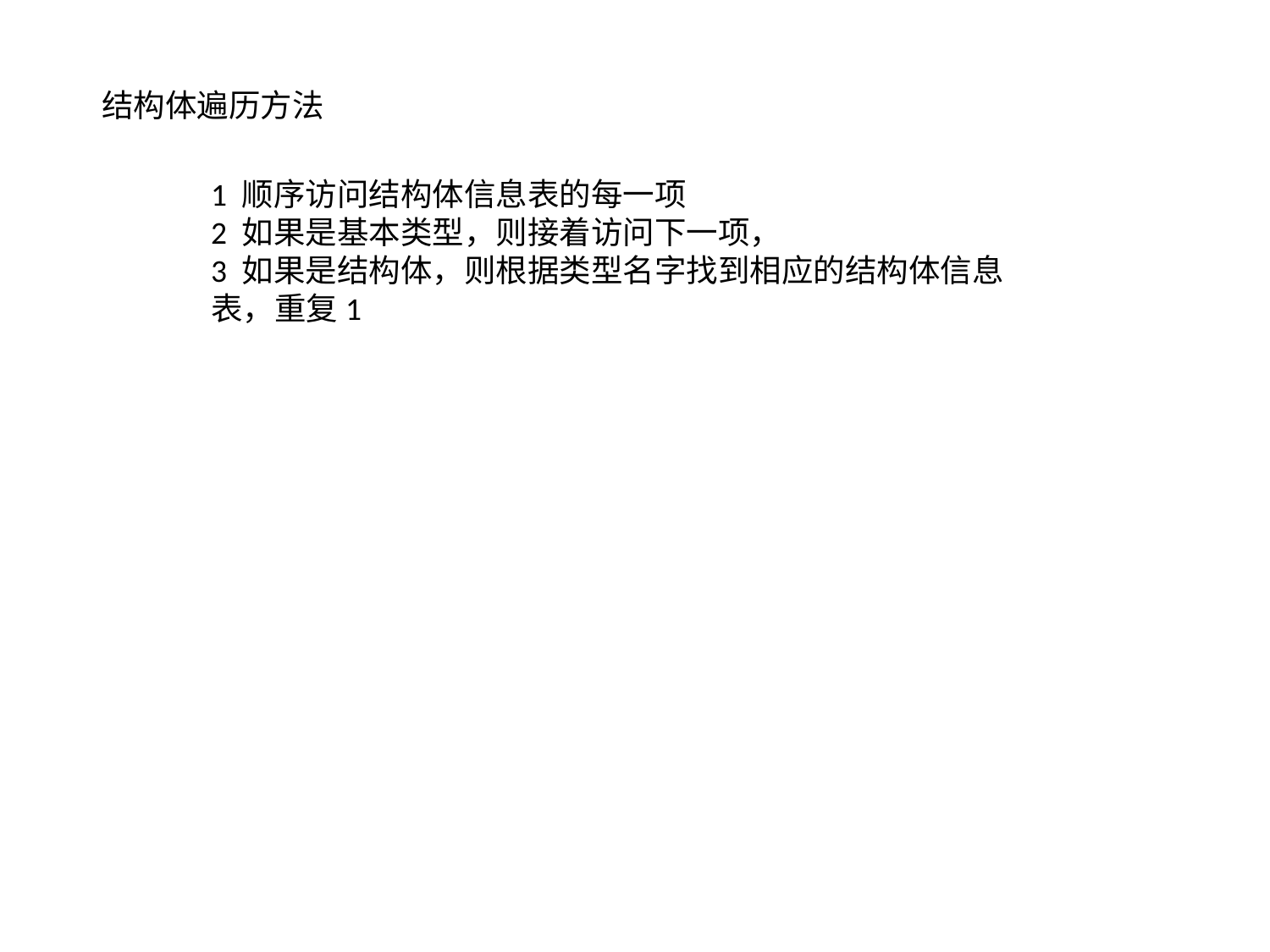

结构体遍历方法
1 顺序访问结构体信息表的每一项
2 如果是基本类型，则接着访问下一项，
3 如果是结构体，则根据类型名字找到相应的结构体信息表，重复1